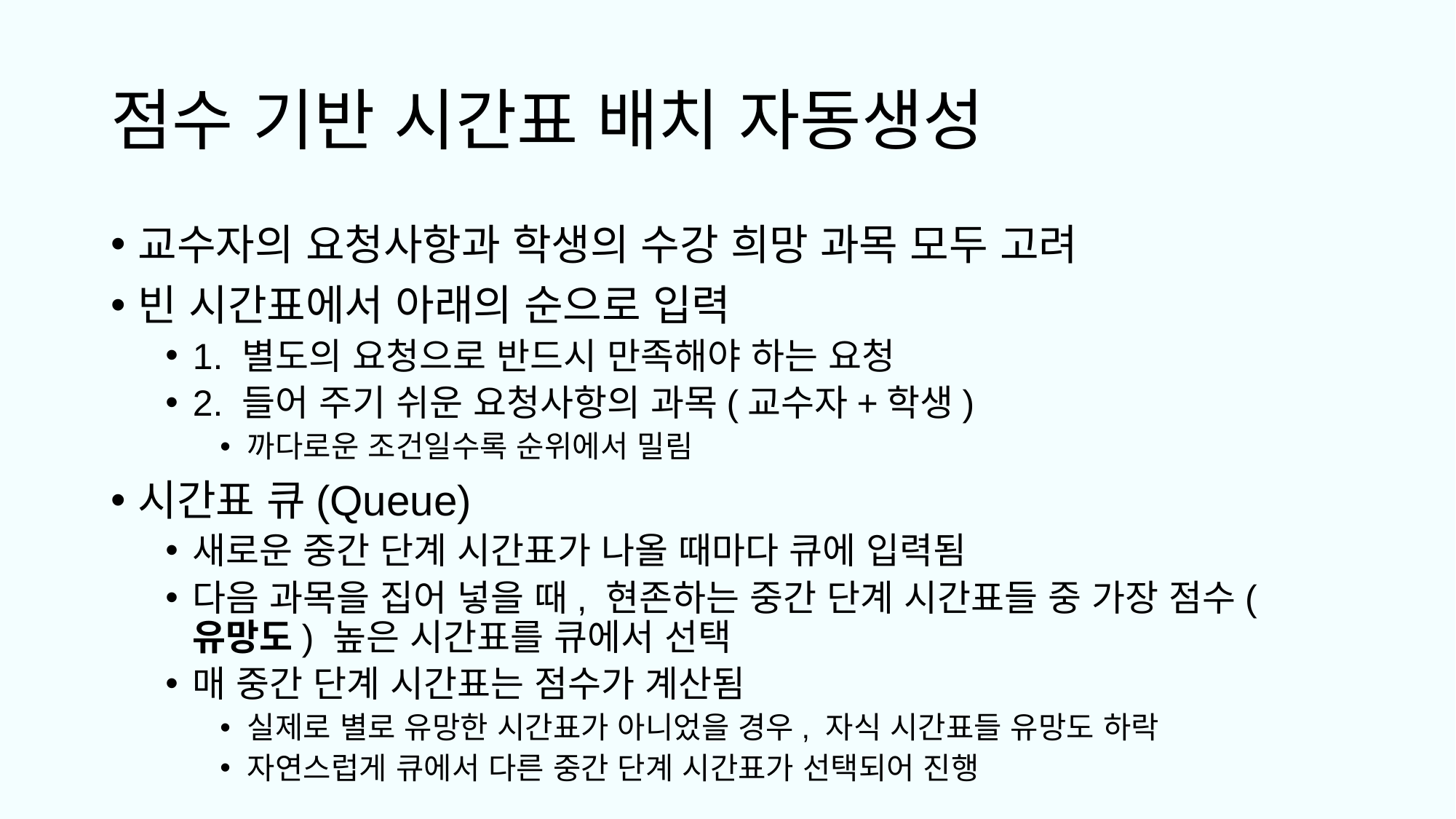

# 점수 기반 시간표 배치 자동생성
교수자의 요청사항과 학생의 수강 희망 과목 모두 고려
빈 시간표에서 아래의 순으로 입력
1. 별도의 요청으로 반드시 만족해야 하는 요청
2. 들어 주기 쉬운 요청사항의 과목(교수자+학생)
까다로운 조건일수록 순위에서 밀림
시간표 큐(Queue)
새로운 중간 단계 시간표가 나올 때마다 큐에 입력됨
다음 과목을 집어 넣을 때, 현존하는 중간 단계 시간표들 중 가장 점수(유망도) 높은 시간표를 큐에서 선택
매 중간 단계 시간표는 점수가 계산됨
실제로 별로 유망한 시간표가 아니었을 경우, 자식 시간표들 유망도 하락
자연스럽게 큐에서 다른 중간 단계 시간표가 선택되어 진행